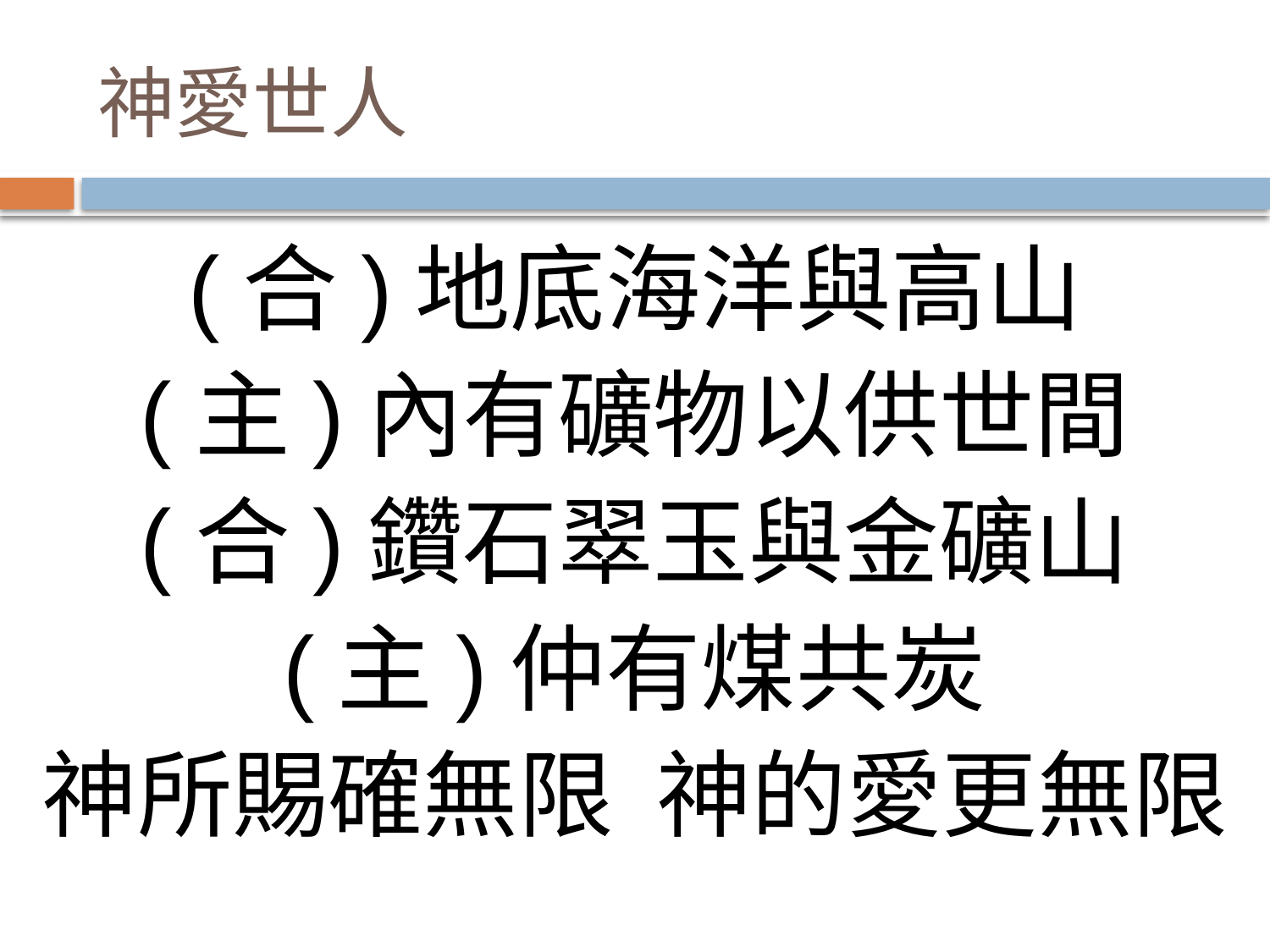

# 神愛世人
(合)地底海洋與高山
(主)內有礦物以供世間
(合)鑽石翠玉與金礦山
(主)仲有煤共炭
神所賜確無限  神的愛更無限